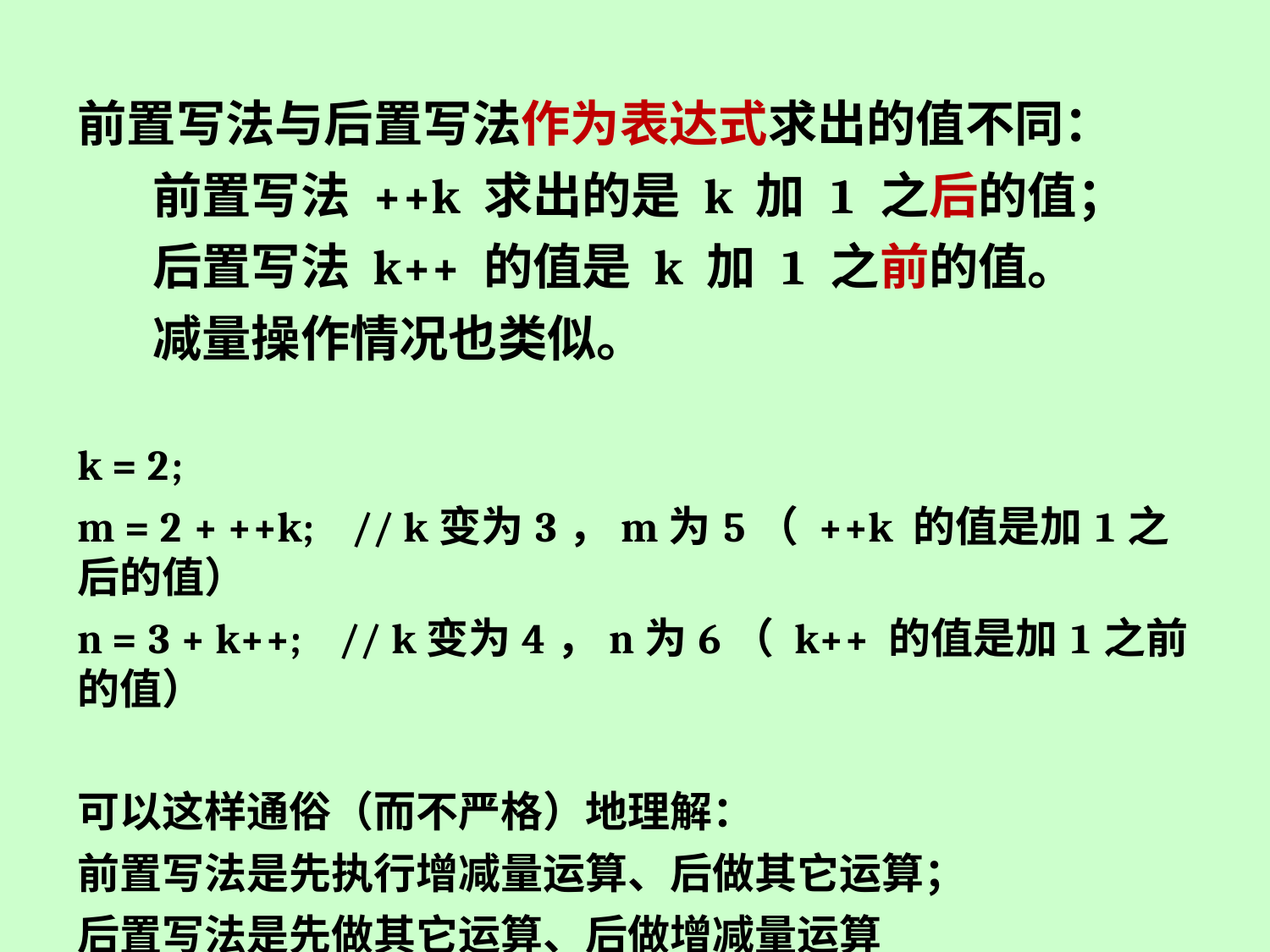

前置写法与后置写法作为表达式求出的值不同：
前置写法 ++k 求出的是 k 加 1 之后的值；
后置写法 k++ 的值是 k 加 1 之前的值。
减量操作情况也类似。

k = 2;
m = 2 + ++k;    // k变为3，m为5（ ++k 的值是加1之后的值）
n = 3 + k++;    // k变为4，n为6（ k++ 的值是加1之前的值）

可以这样通俗（而不严格）地理解：
前置写法是先执行增减量运算、后做其它运算；
后置写法是先做其它运算、后做增减量运算
30